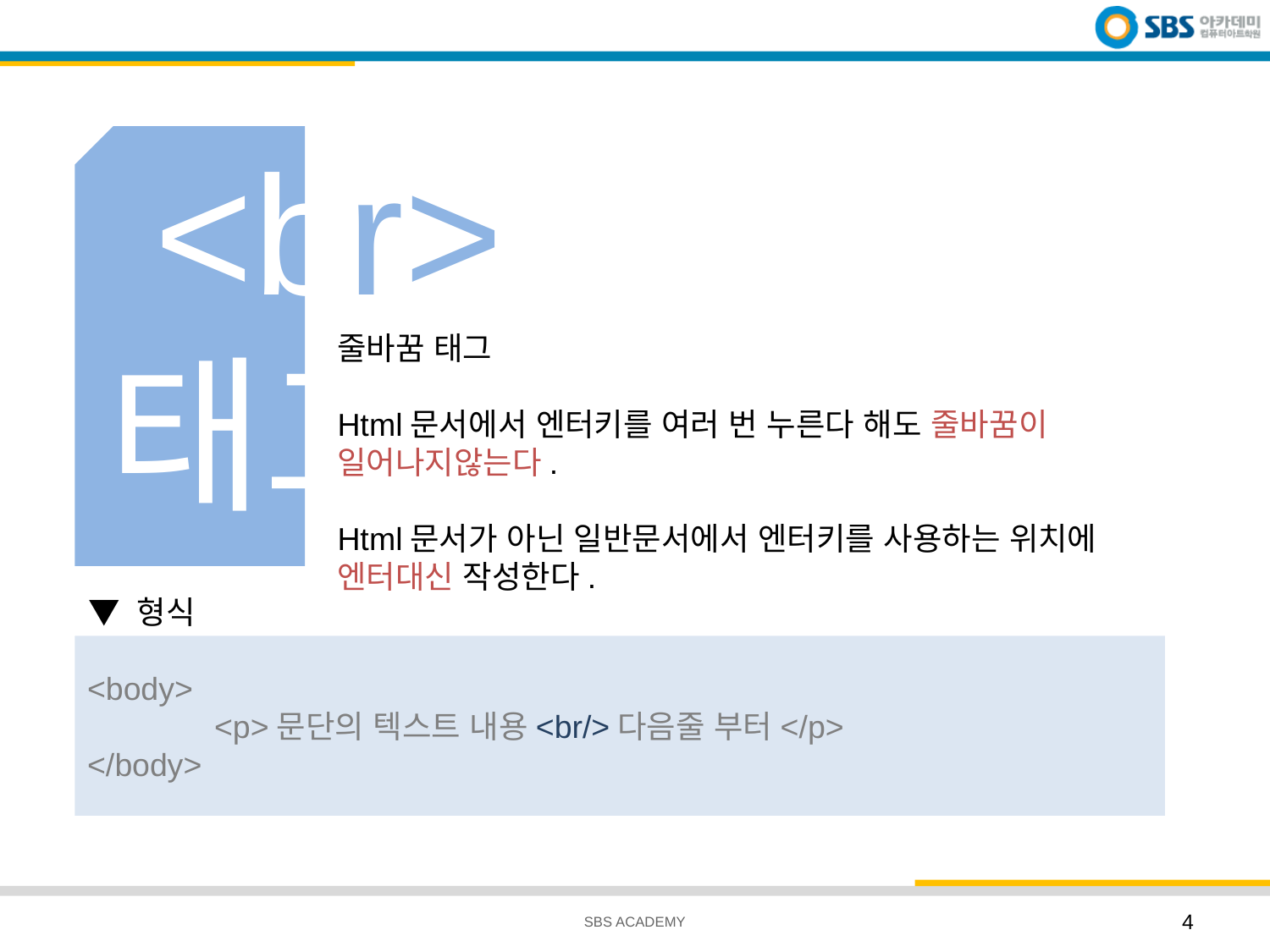

# <br> 태그
줄바꿈 태그

Html문서에서 엔터키를 여러 번 누른다 해도 줄바꿈이 일어나지않는다.

Html문서가 아닌 일반문서에서 엔터키를 사용하는 위치에 엔터대신 작성한다.
▼ 형식
<body>
	<p>문단의 텍스트 내용<br/>다음줄 부터</p>
</body>
SBS ACADEMY
4